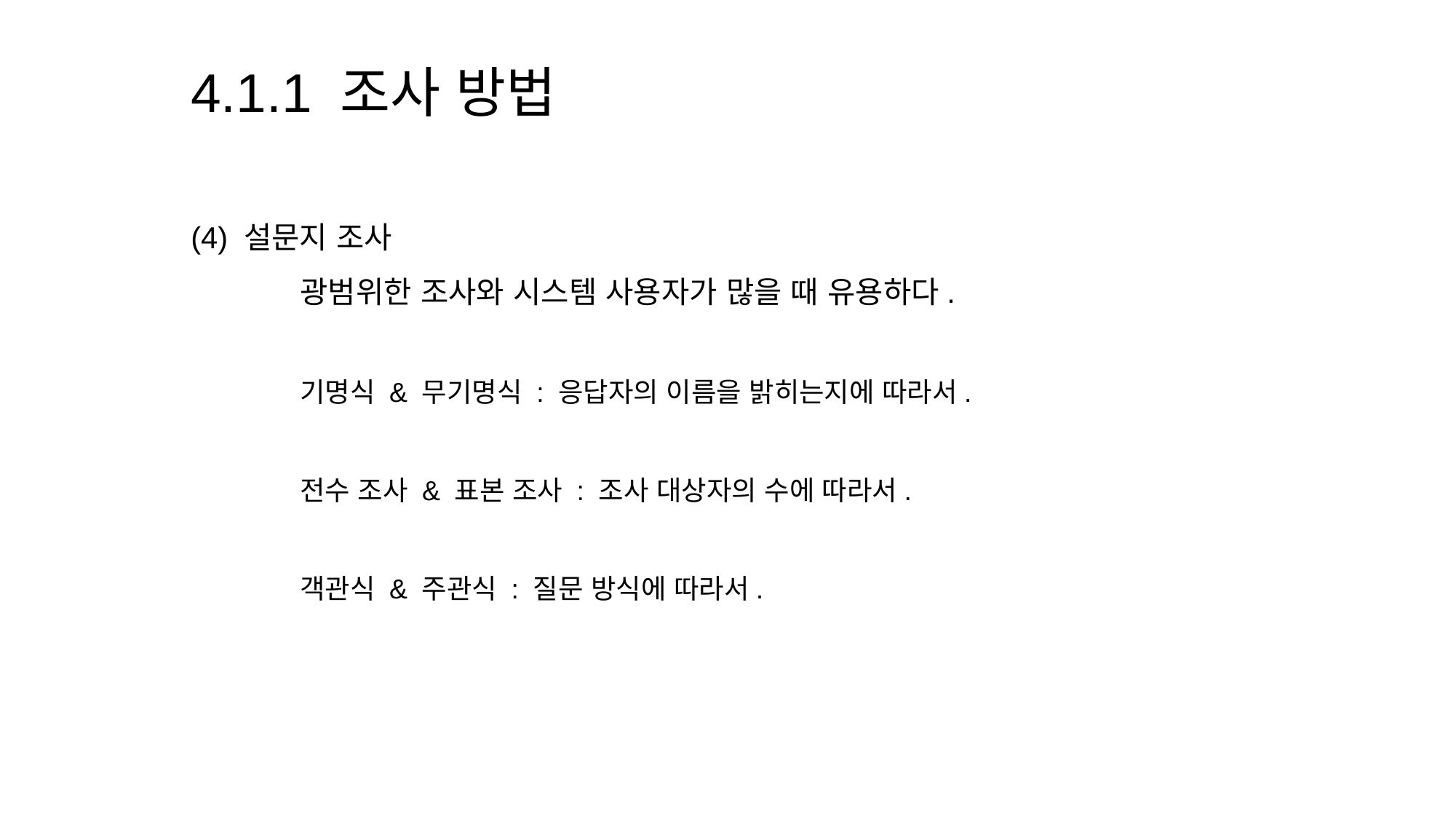

4.1.1 조사 방법
(4) 설문지 조사
	광범위한 조사와 시스템 사용자가 많을 때 유용하다.

	기명식 & 무기명식 : 응답자의 이름을 밝히는지에 따라서.

	전수 조사 & 표본 조사 : 조사 대상자의 수에 따라서.

	객관식 & 주관식 : 질문 방식에 따라서.